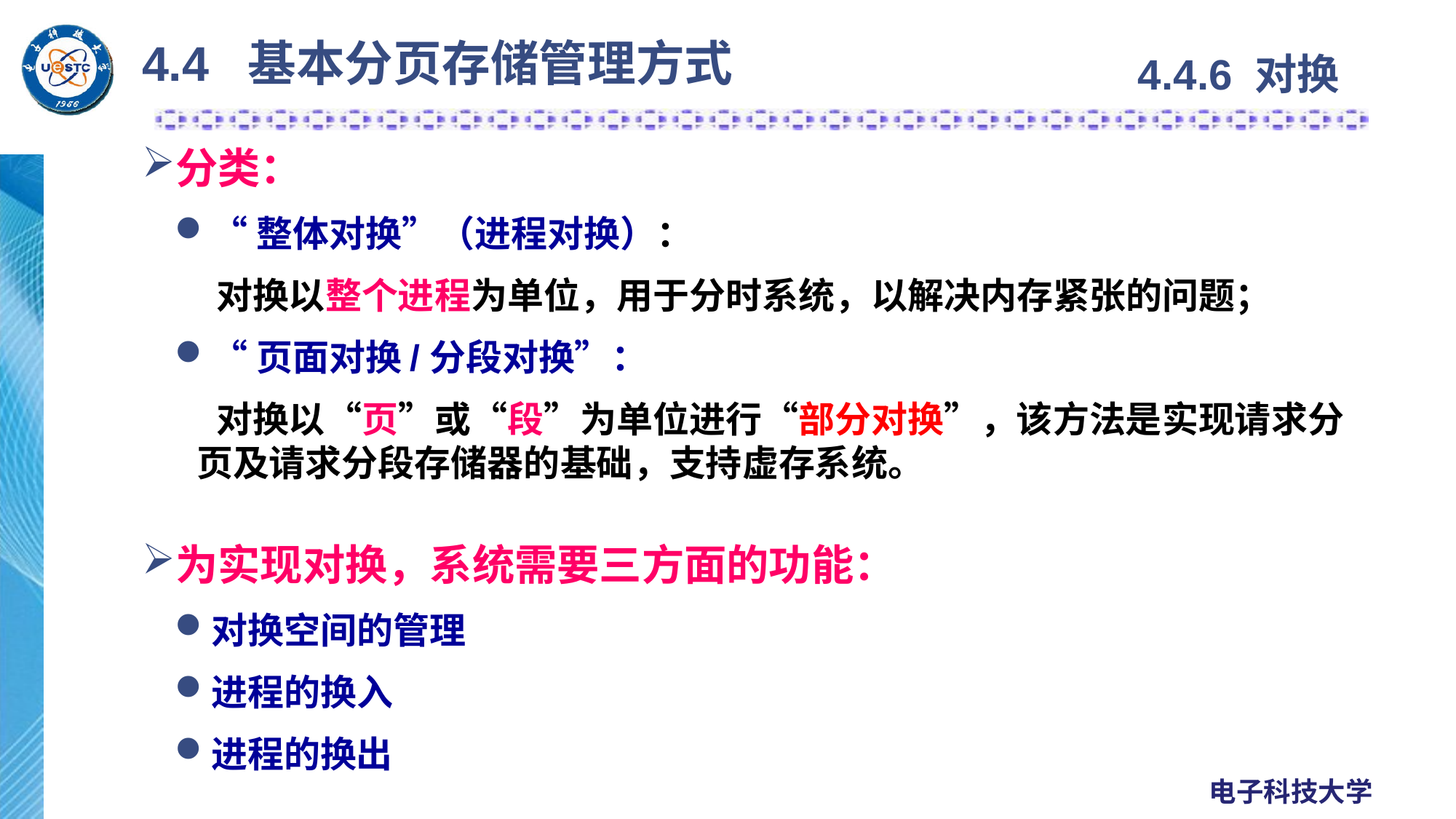

4.4  基本分页存储管理方式
# 4.4.6 对换
分类：
“整体对换”（进程对换）：
    对换以整个进程为单位，用于分时系统，以解决内存紧张的问题；
“页面对换/分段对换”：
    对换以“页”或“段”为单位进行“部分对换”，该方法是实现请求分页及请求分段存储器的基础，支持虚存系统。
为实现对换，系统需要三方面的功能：
对换空间的管理
进程的换入
进程的换出